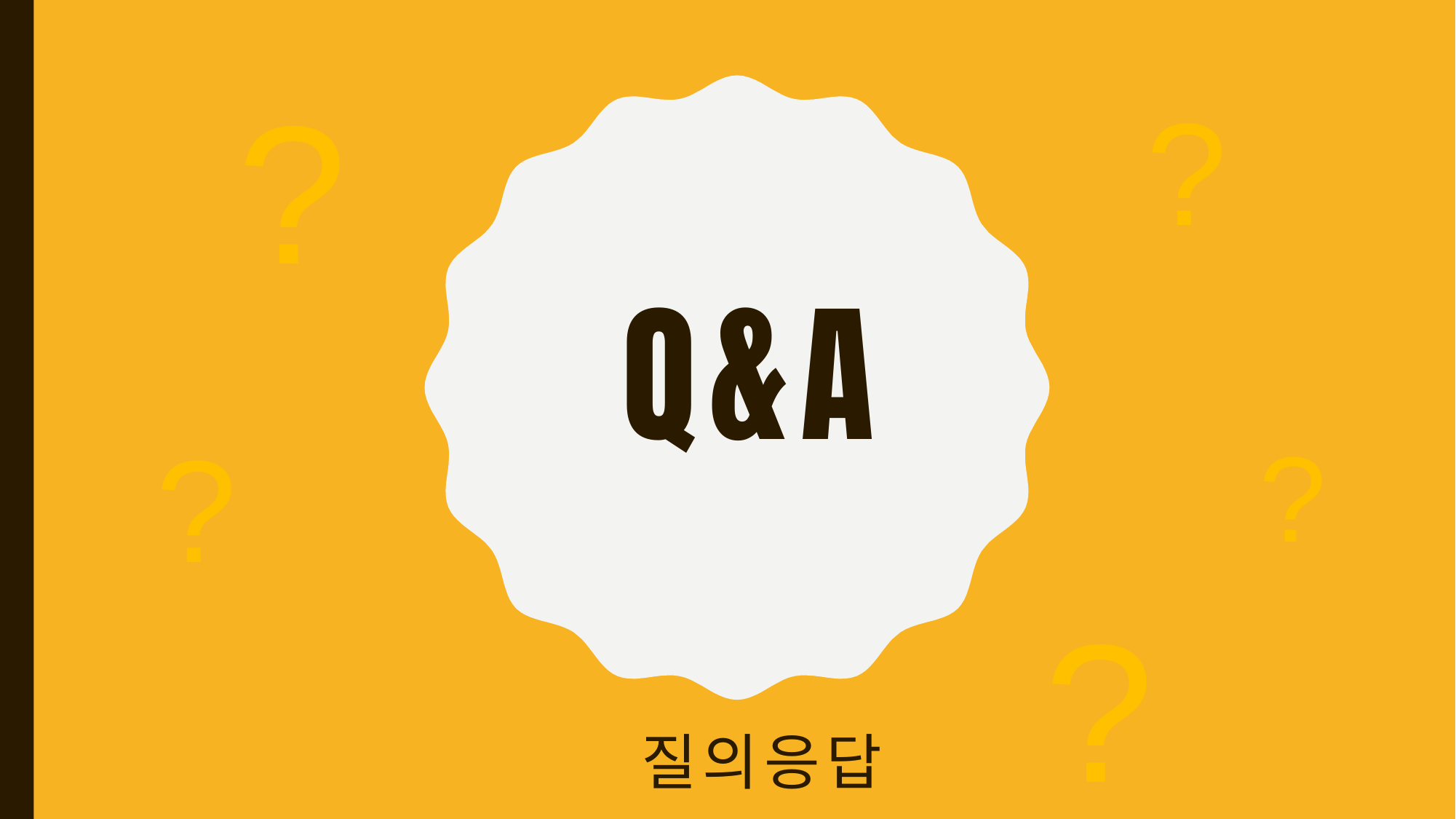

?
?
# Q&A
?
?
?
질의응답